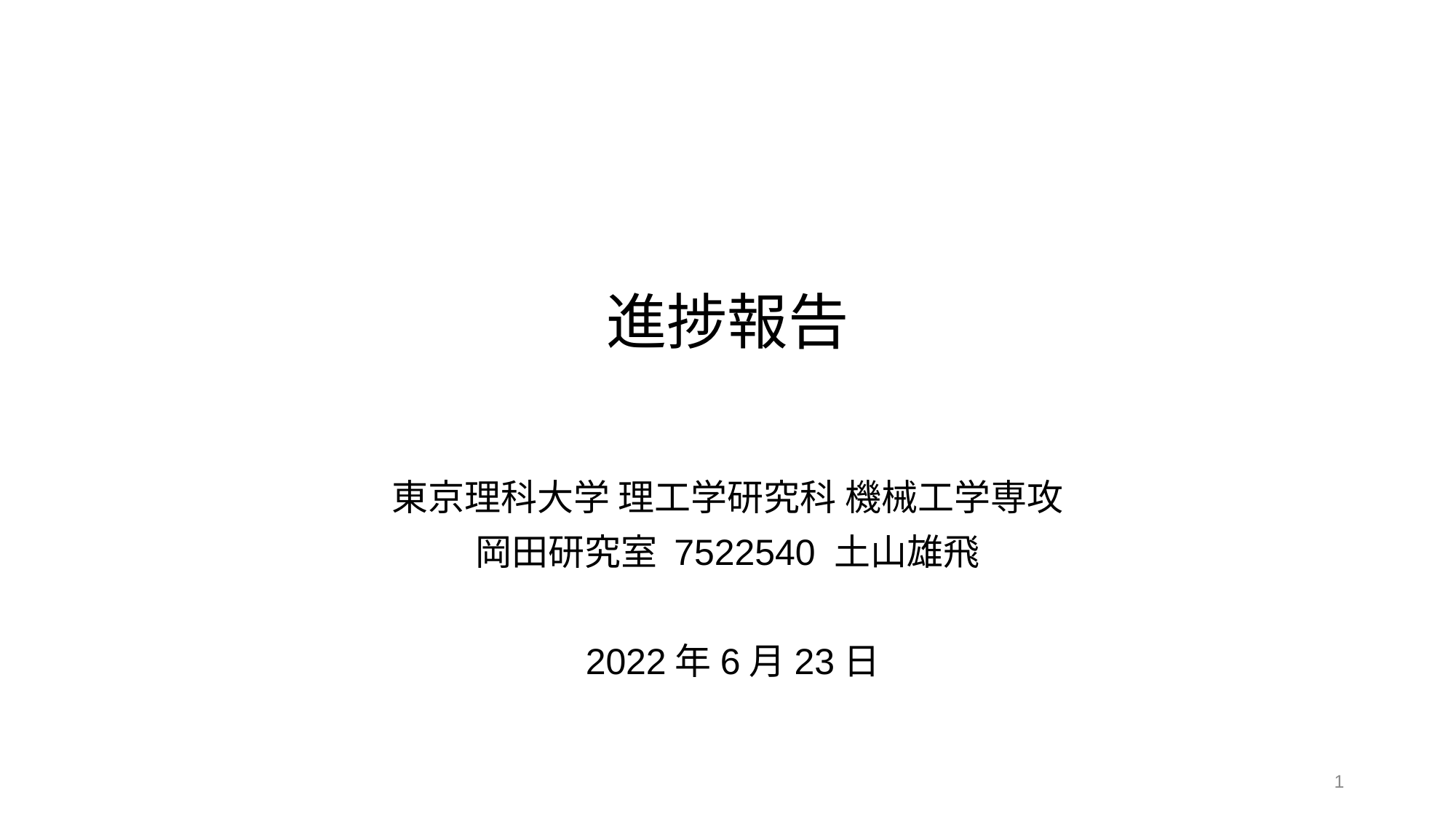

# 進捗報告
東京理科大学 理工学研究科 機械工学専攻
岡田研究室 7522540 土山雄飛

 2022年6月23日
1